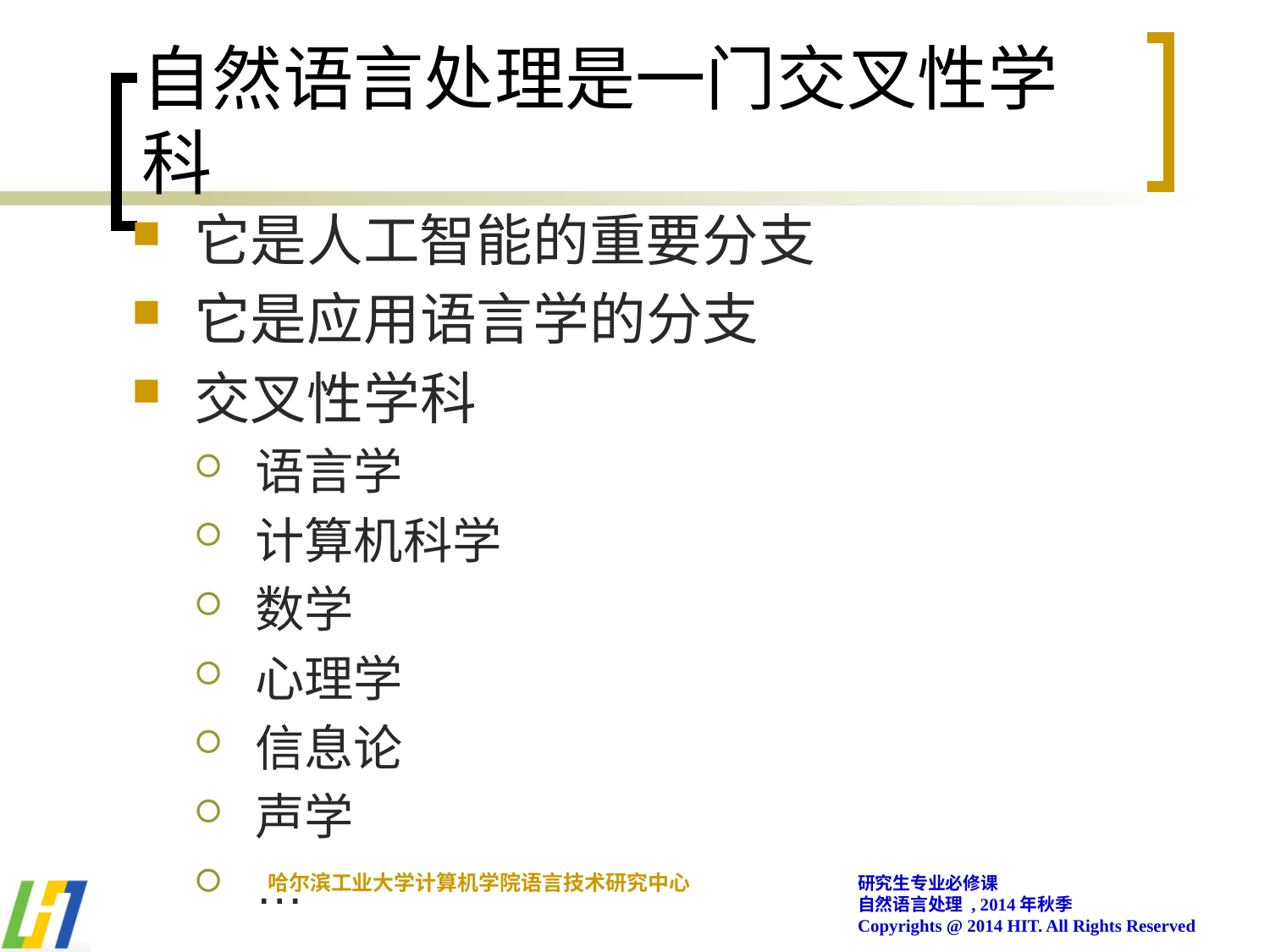

# 自然语言处理是一门交叉性学科
它是人工智能的重要分支
它是应用语言学的分支
交叉性学科
语言学
计算机科学
数学
心理学
信息论
声学
…

哈尔滨工业大学计算机学院语言技术研究中心
研究生专业必修课
自然语言处理 , 2014年秋季
Copyrights @ 2014 HIT. All Rights Reserved